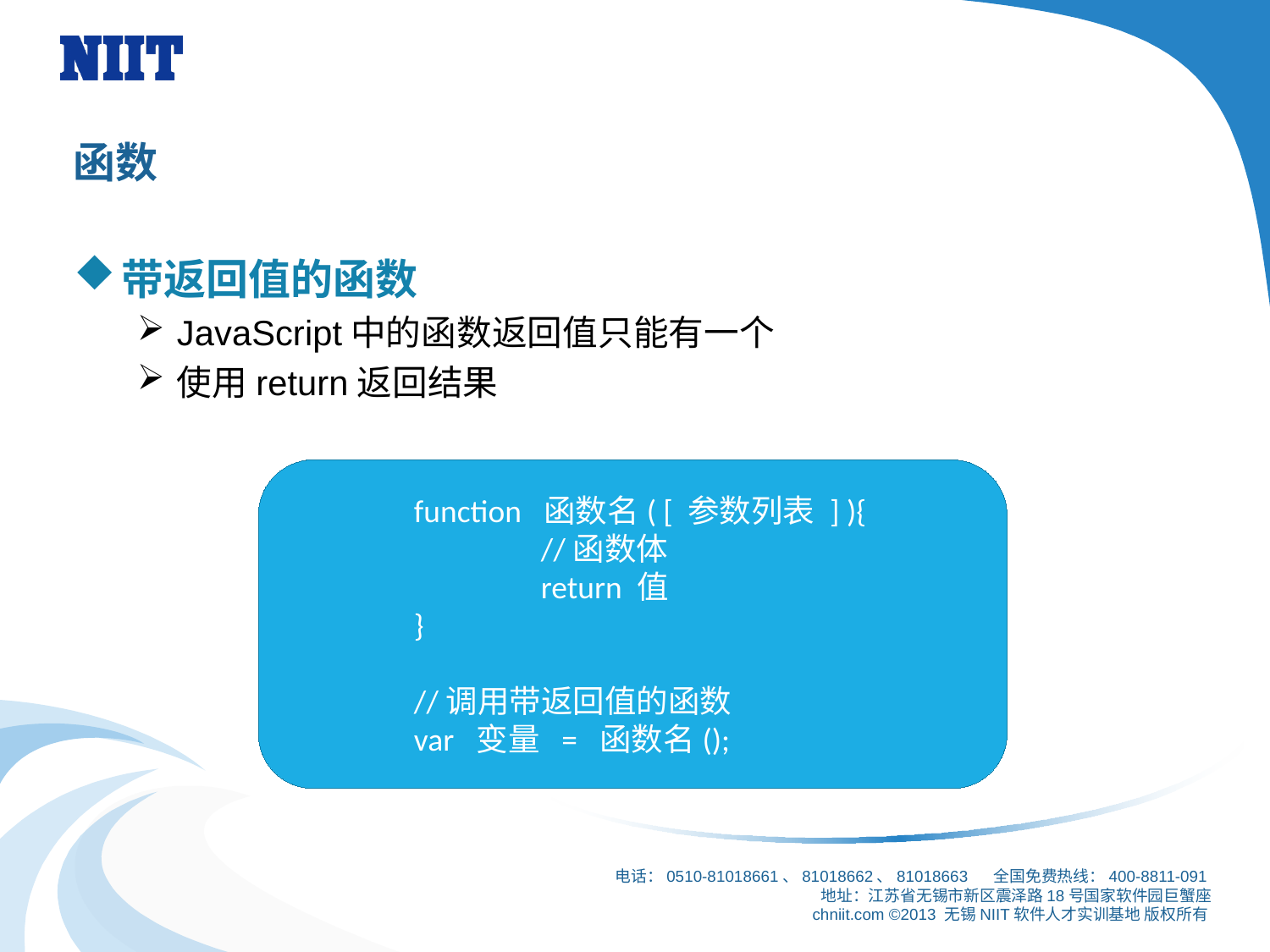

# 函数
带返回值的函数
JavaScript中的函数返回值只能有一个
使用return返回结果
function  函数名( [ 参数列表 ] ){
	//函数体
	return 值
}

//调用带返回值的函数
var  变量  =  函数名();